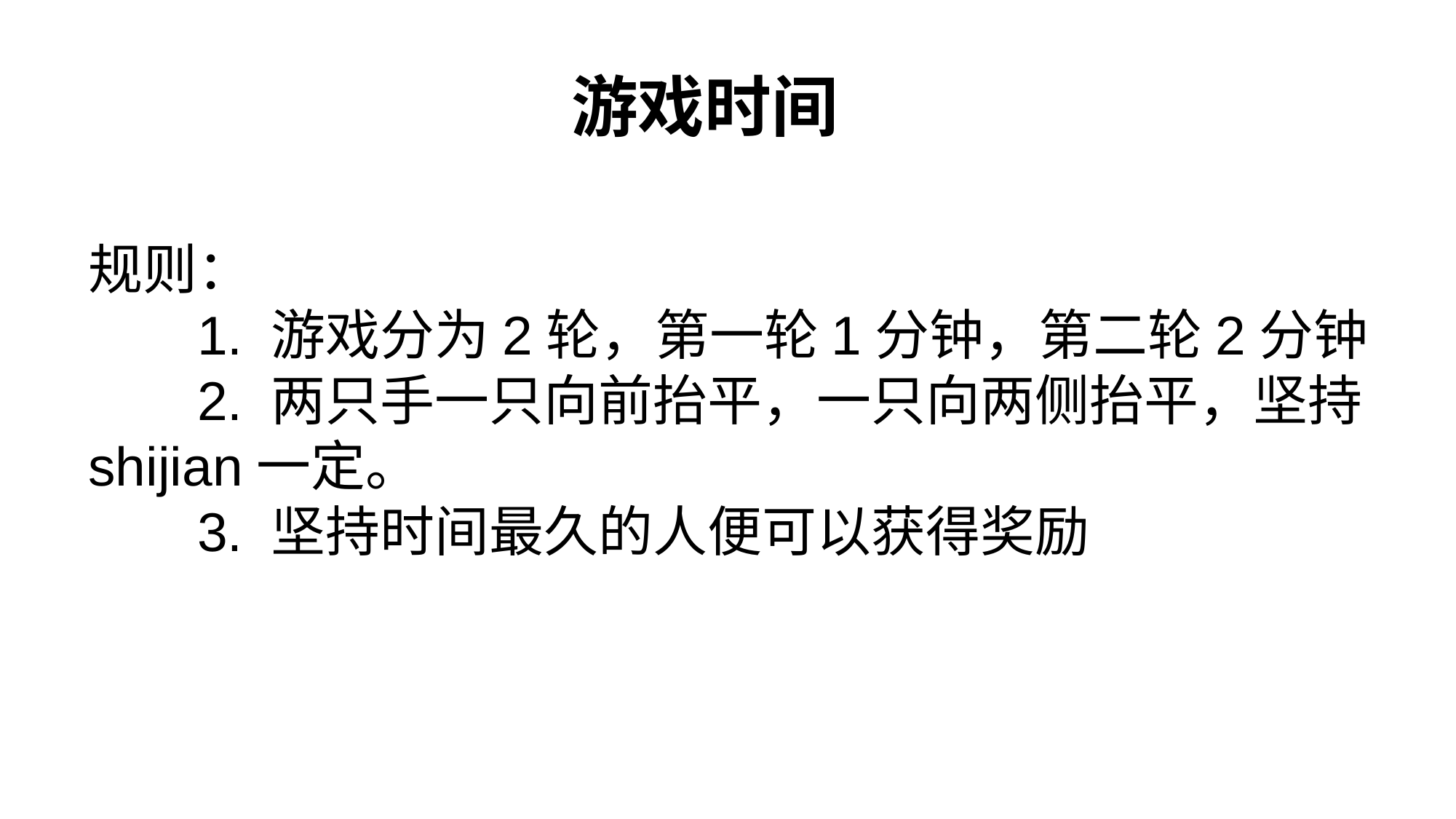

# 游戏时间
规则：
	1. 游戏分为2轮，第一轮1分钟，第二轮2分钟
	2. 两只手一只向前抬平，一只向两侧抬平，坚持 shijian一定。
	3. 坚持时间最久的人便可以获得奖励